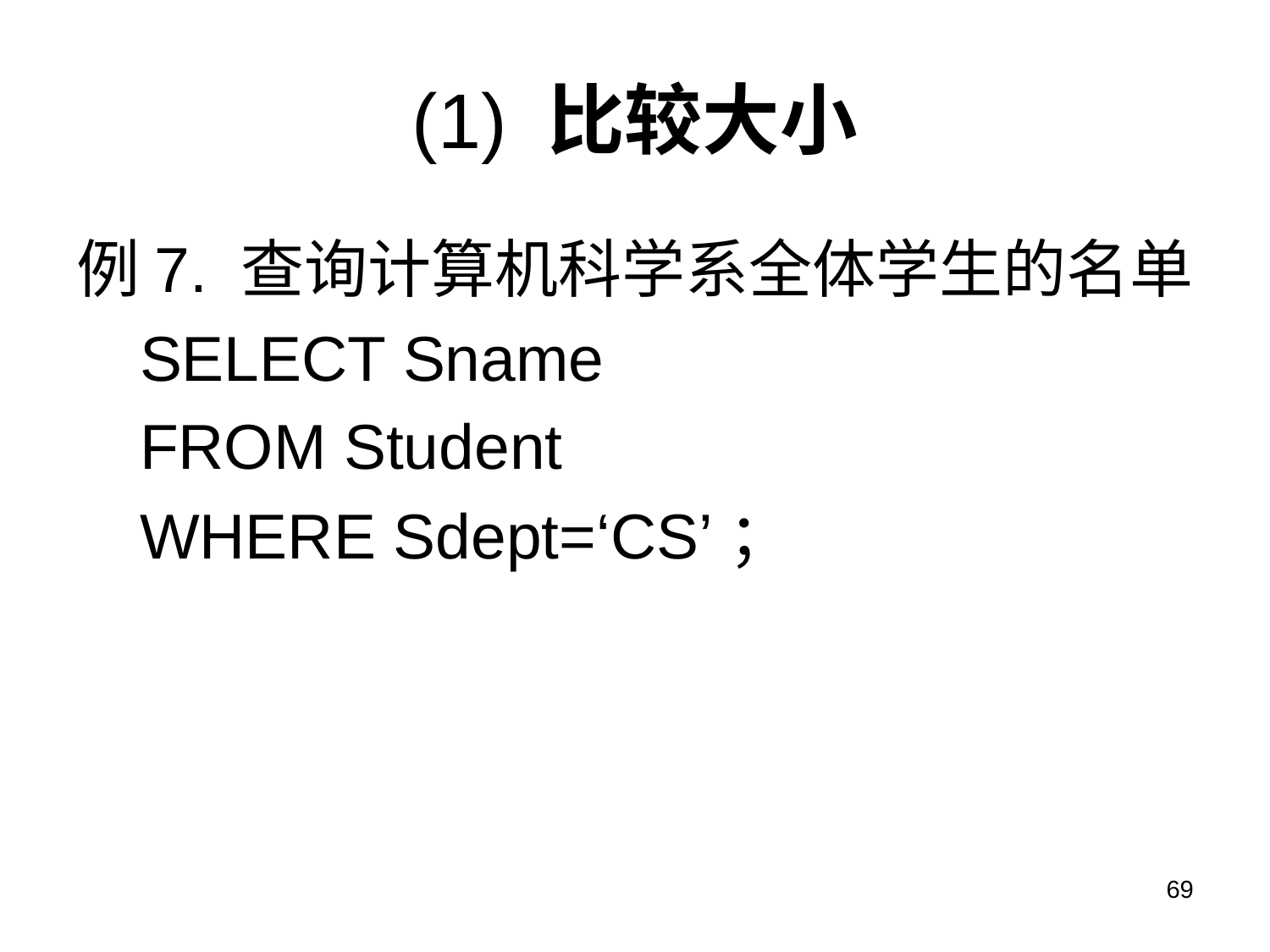

# (1) 比较大小
例7. 查询计算机科学系全体学生的名单
SELECT Sname
FROM Student
WHERE Sdept=‘CS’；

69